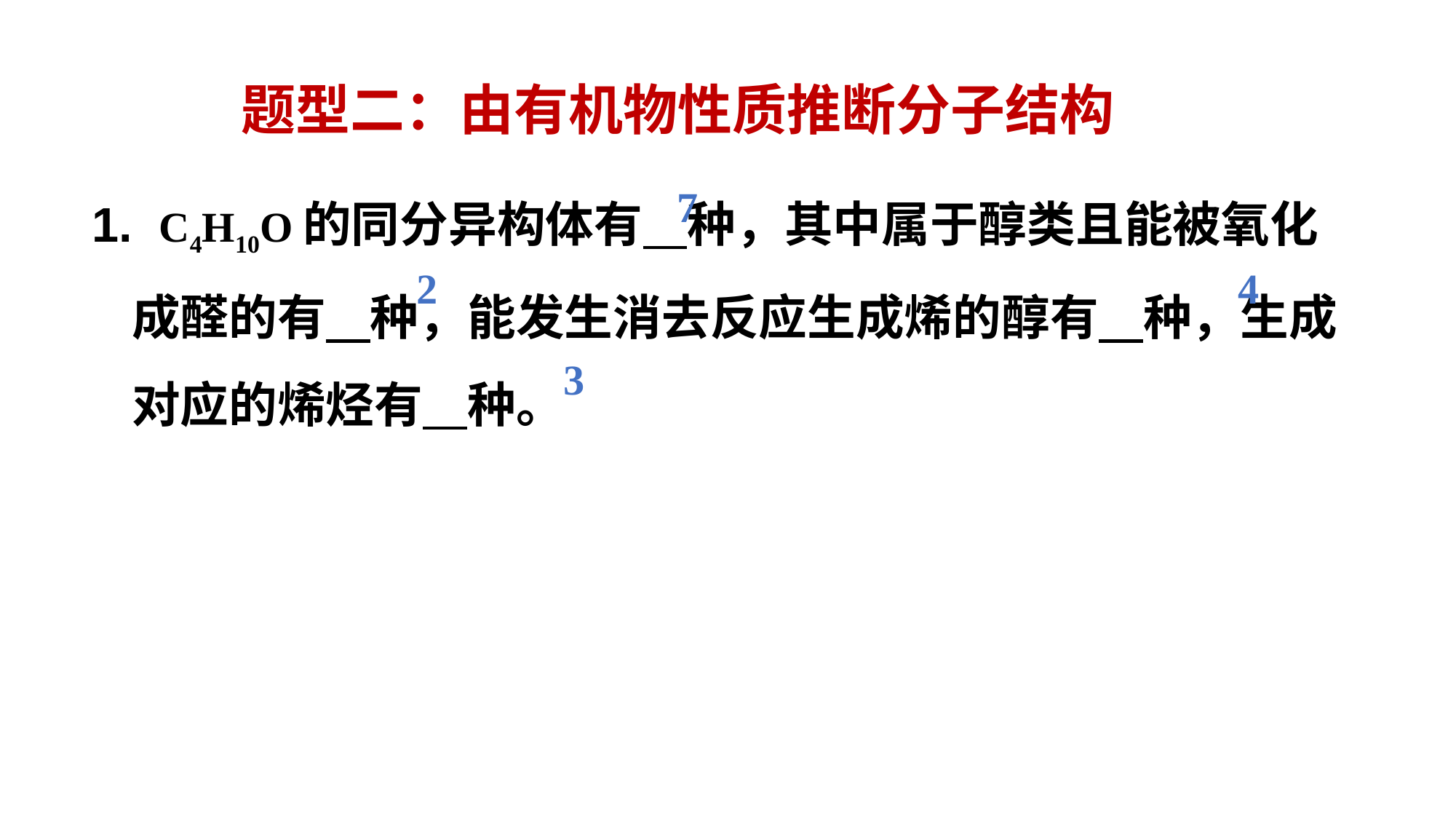

二、由有机物性质推断分子结构
题型二：由有机物性质推断分子结构
1.  C4H10O的同分异构体有    种，其中属于醇类且能被氧化成醛的有    种，能发生消去反应生成烯的醇有    种，生成对应的烯烃有    种。
7
2
4
3